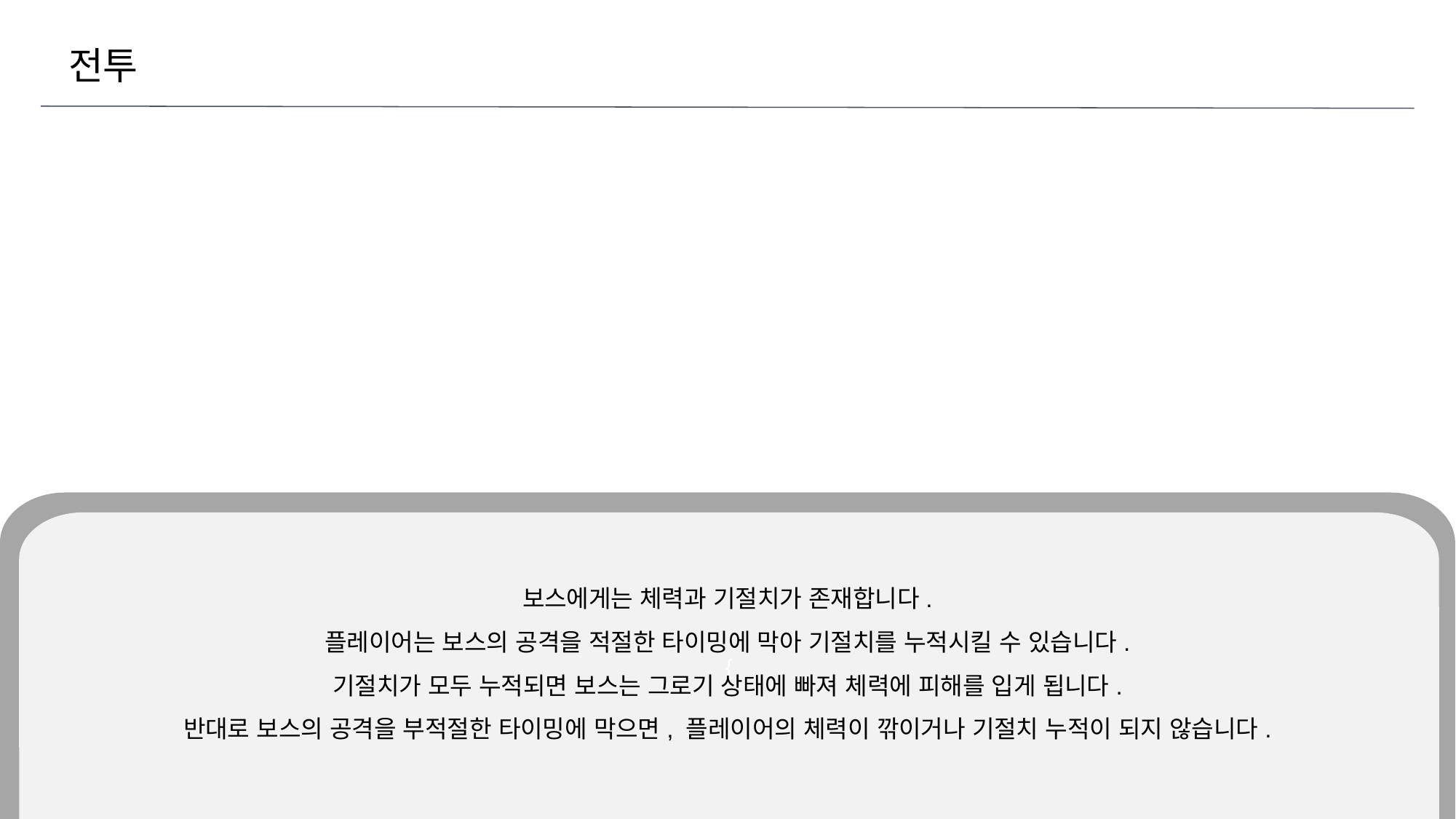

전투

{
보스에게는 체력과 기절치가 존재합니다.
플레이어는 보스의 공격을 적절한 타이밍에 막아 기절치를 누적시킬 수 있습니다.
기절치가 모두 누적되면 보스는 그로기 상태에 빠져 체력에 피해를 입게 됩니다.
반대로 보스의 공격을 부적절한 타이밍에 막으면, 플레이어의 체력이 깎이거나 기절치 누적이 되지 않습니다.